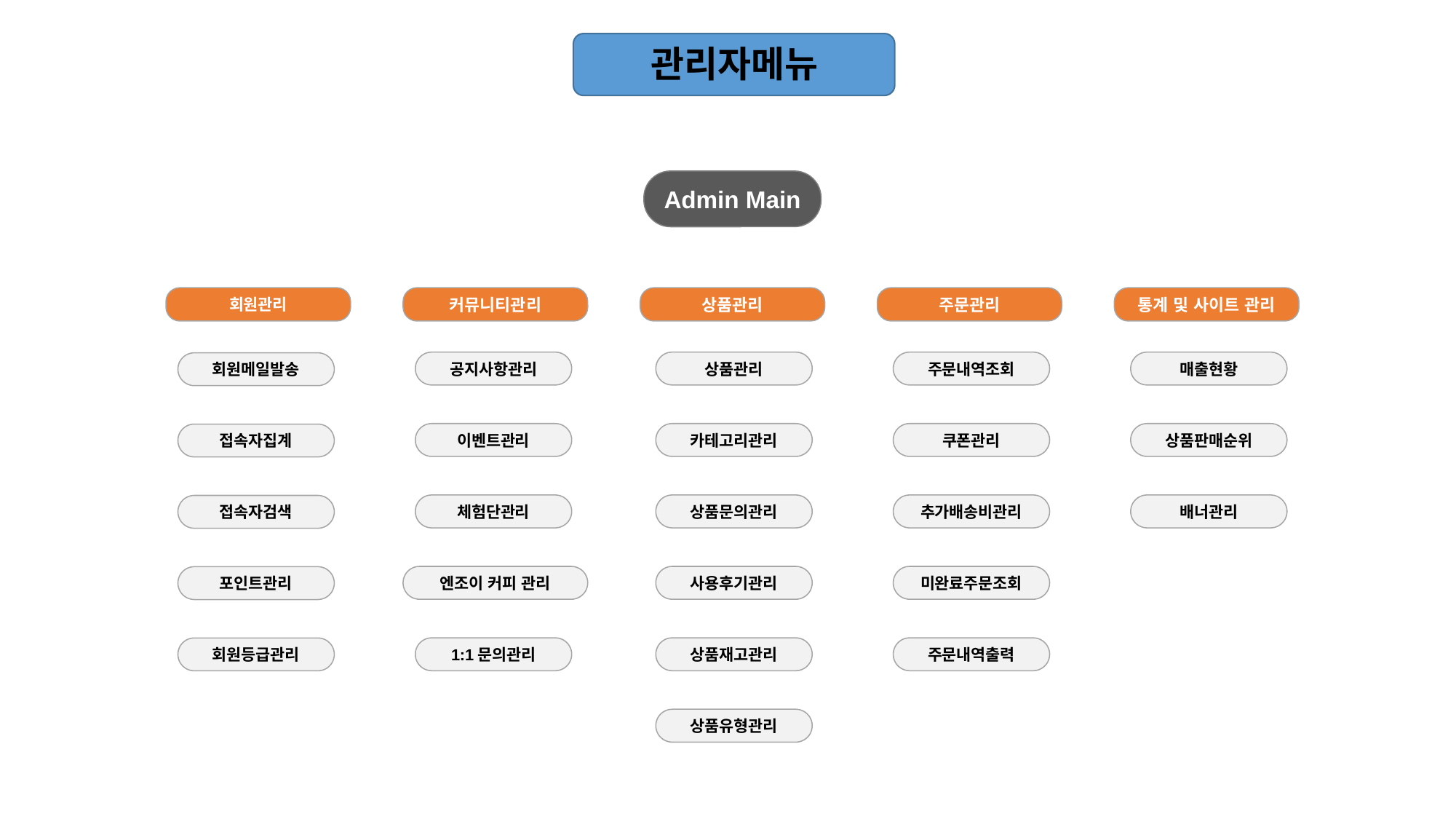

관리자메뉴
Admin Main
회원관리
커뮤니티관리
상품관리
주문관리
통계 및 사이트 관리
매출현황
상품판매순위
배너관리
공지사항관리
이벤트관리
체험단관리
엔조이 커피 관리
1:1문의관리
상품관리
카테고리관리
상품문의관리
사용후기관리
상품재고관리
상품유형관리
주문내역조회
쿠폰관리
추가배송비관리
미완료주문조회
주문내역출력
회원메일발송
접속자집계
접속자검색
포인트관리
회원등급관리